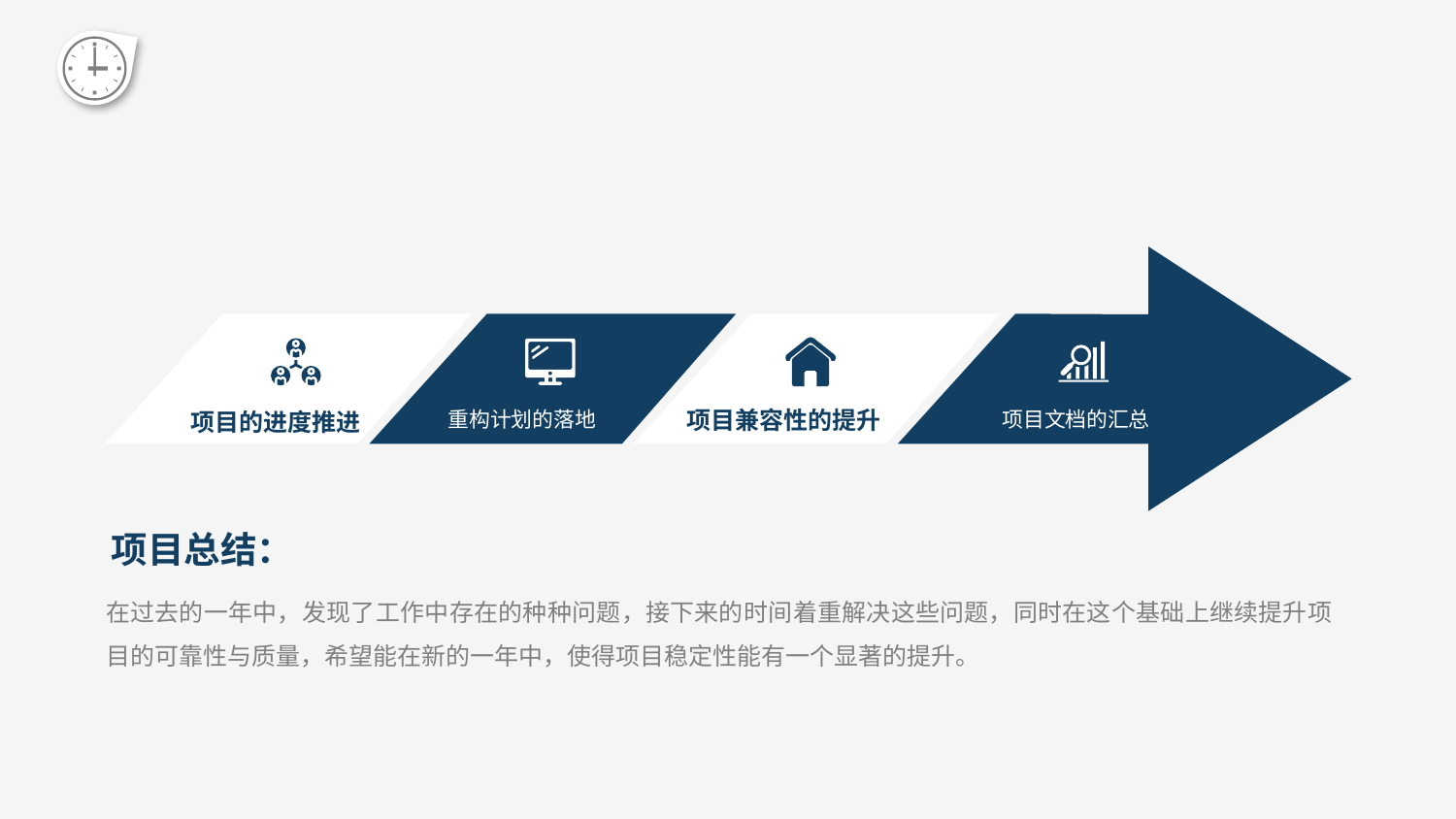

项目兼容性的提升
项目的进度推进
重构计划的落地
项目文档的汇总
项目总结：
在过去的一年中，发现了工作中存在的种种问题，接下来的时间着重解决这些问题，同时在这个基础上继续提升项目的可靠性与质量，希望能在新的一年中，使得项目稳定性能有一个显著的提升。